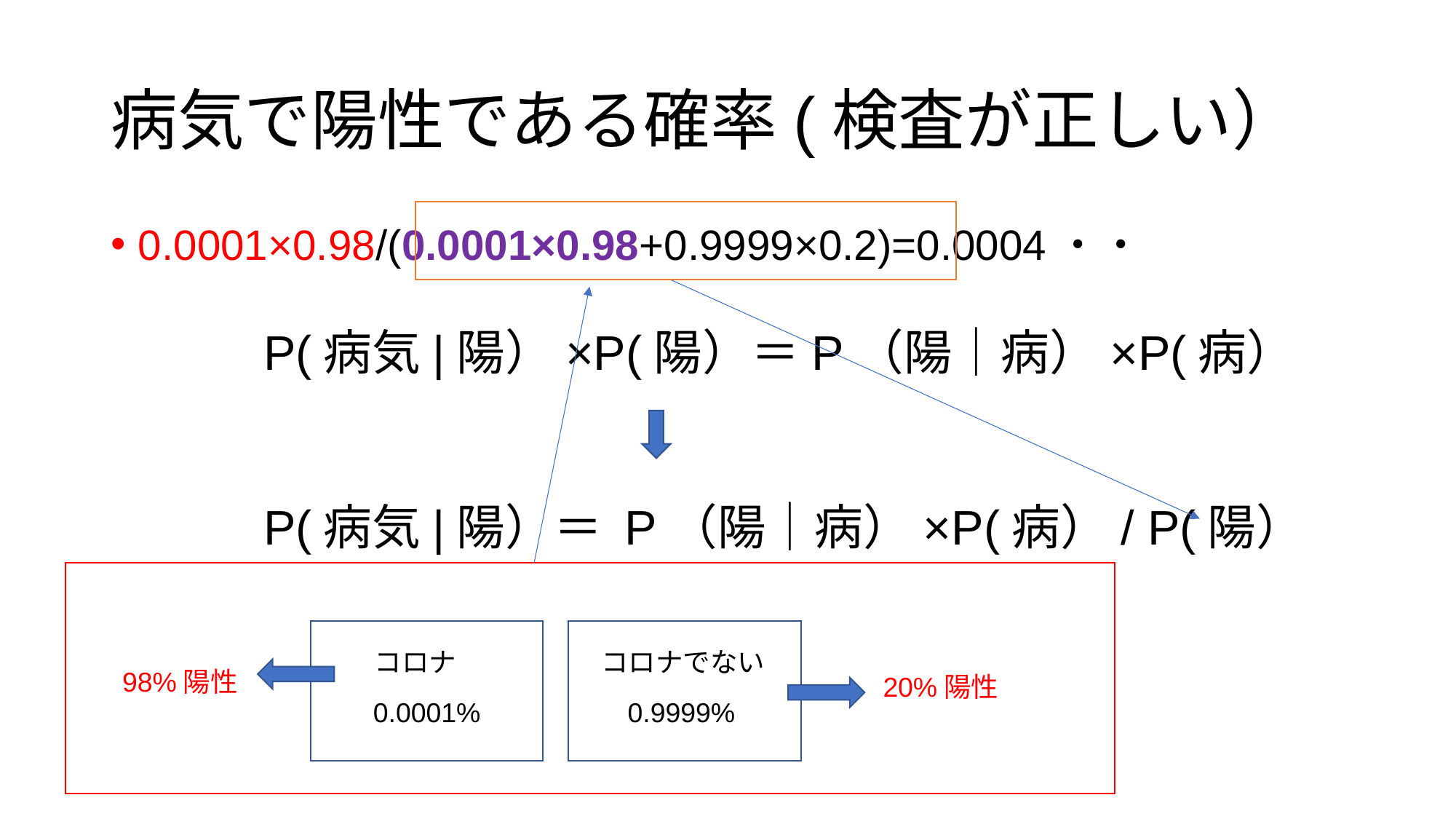

# 病気で陽性である確率(検査が正しい）

0.0001×0.98/(0.0001×0.98+0.9999×0.2)=0.0004・・

P(病気|陽）×P(陽）＝P（陽｜病）×P(病）

P(病気|陽）＝ P（陽｜病）×P(病）/ P(陽）

コロナ
コロナでない
98%陽性

20%陽性

0.0001%
0.9999%